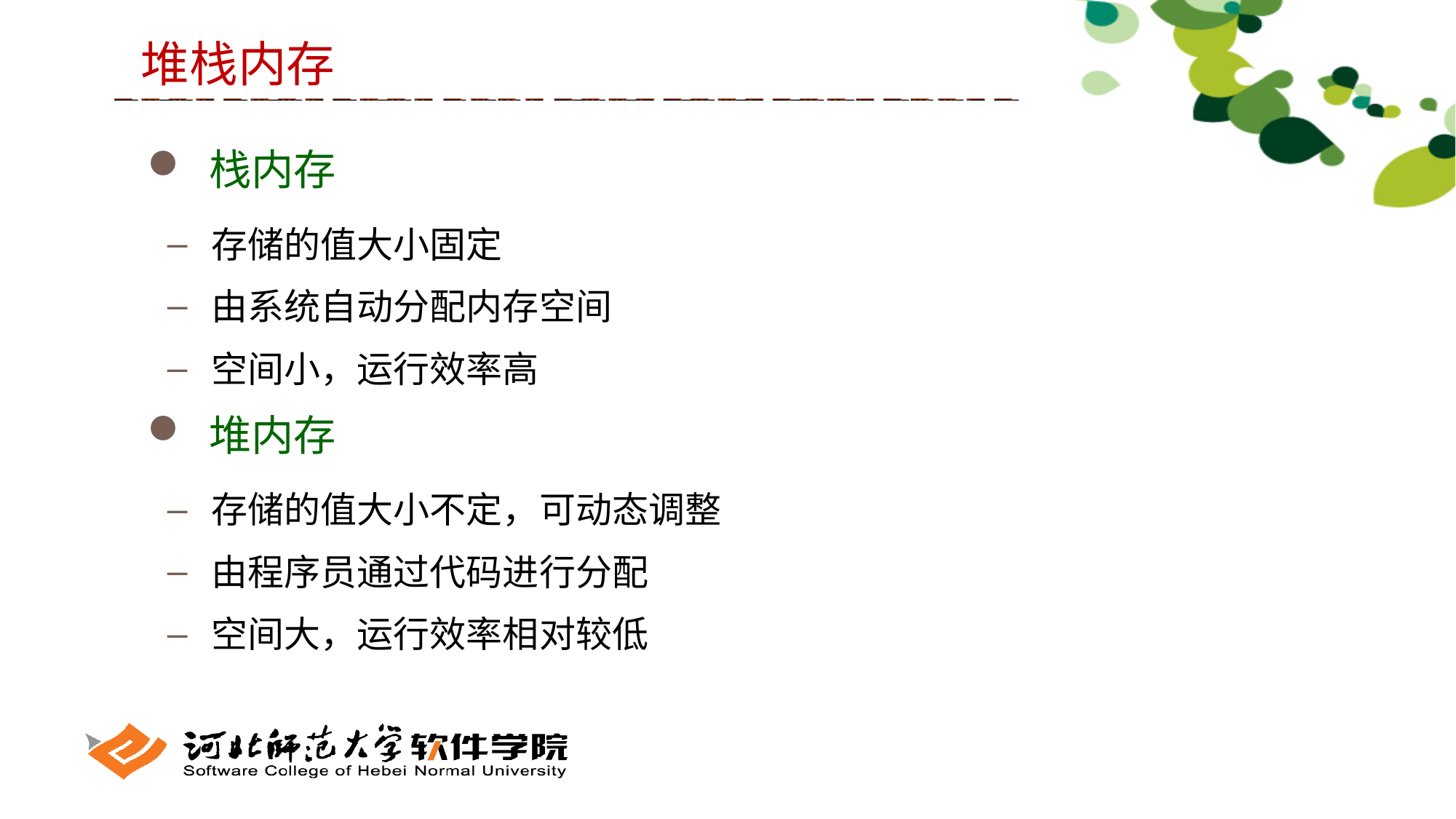

堆栈内存
 栈内存
 存储的值大小固定
 由系统自动分配内存空间
 空间小，运行效率高
 堆内存
 存储的值大小不定，可动态调整
 由程序员通过代码进行分配
 空间大，运行效率相对较低